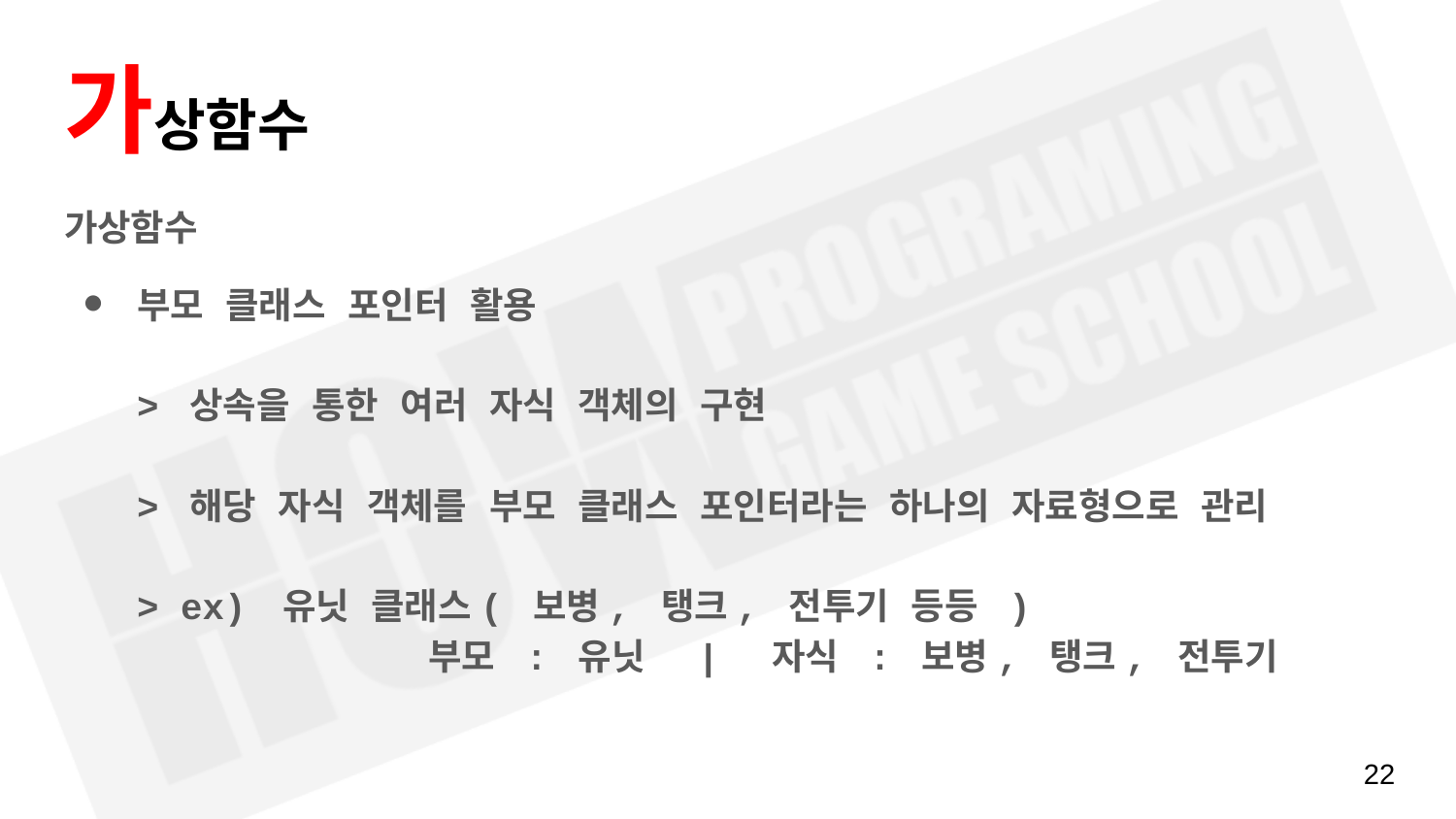

# 가상함수
가상함수
부모 클래스 포인터 활용
> 상속을 통한 여러 자식 객체의 구현
> 해당 자식 객체를 부모 클래스 포인터라는 하나의 자료형으로 관리
> ex) 	유닛 클래스( 보병, 탱크, 전투기 등등 )
		부모 : 유닛  |  자식 : 보병, 탱크, 전투기
22